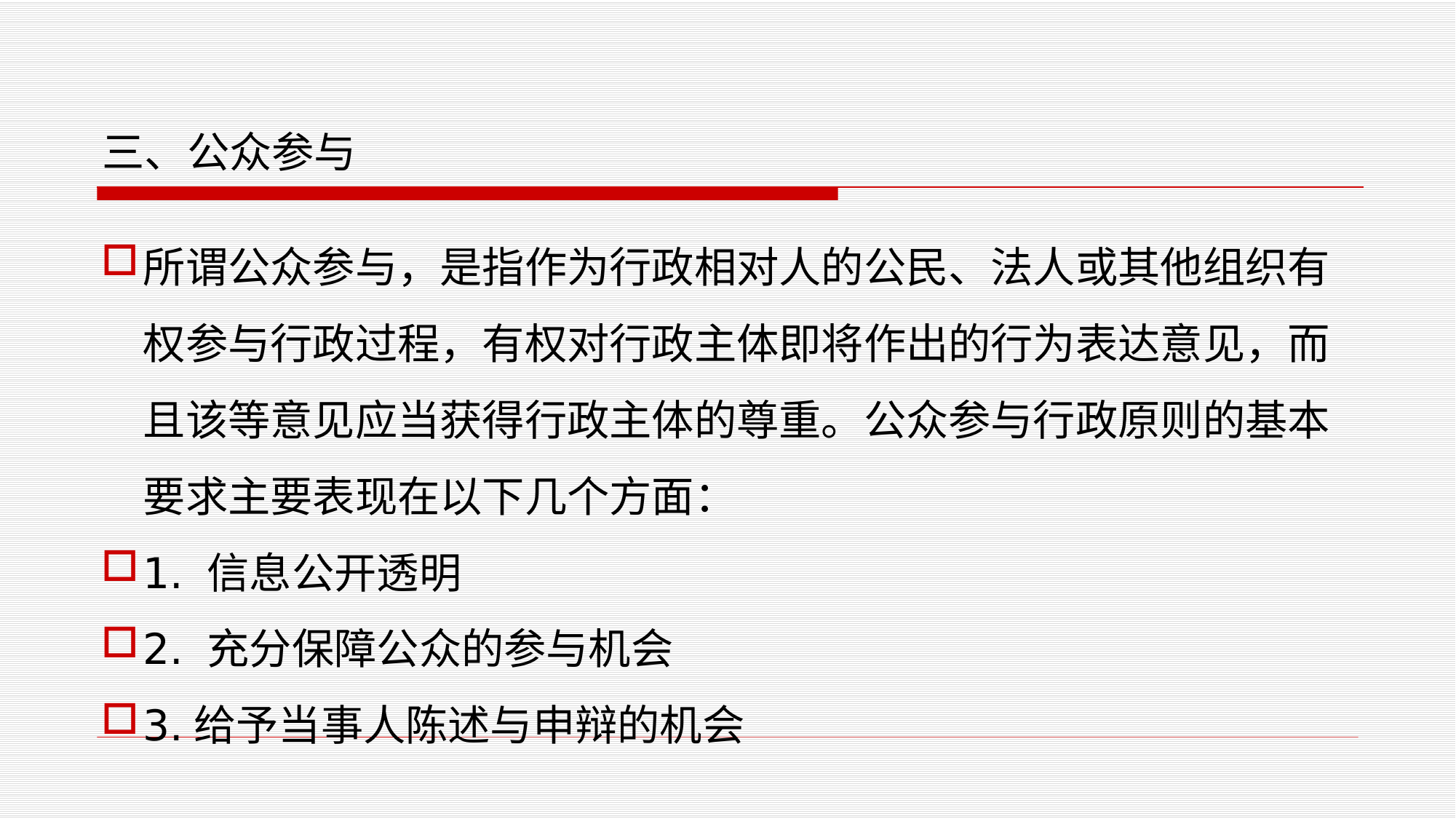

# 三、公众参与
所谓公众参与，是指作为行政相对人的公民、法人或其他组织有权参与行政过程，有权对行政主体即将作出的行为表达意见，而且该等意见应当获得行政主体的尊重。公众参与行政原则的基本要求主要表现在以下几个方面：
1. 信息公开透明
2. 充分保障公众的参与机会
3.给予当事人陈述与申辩的机会